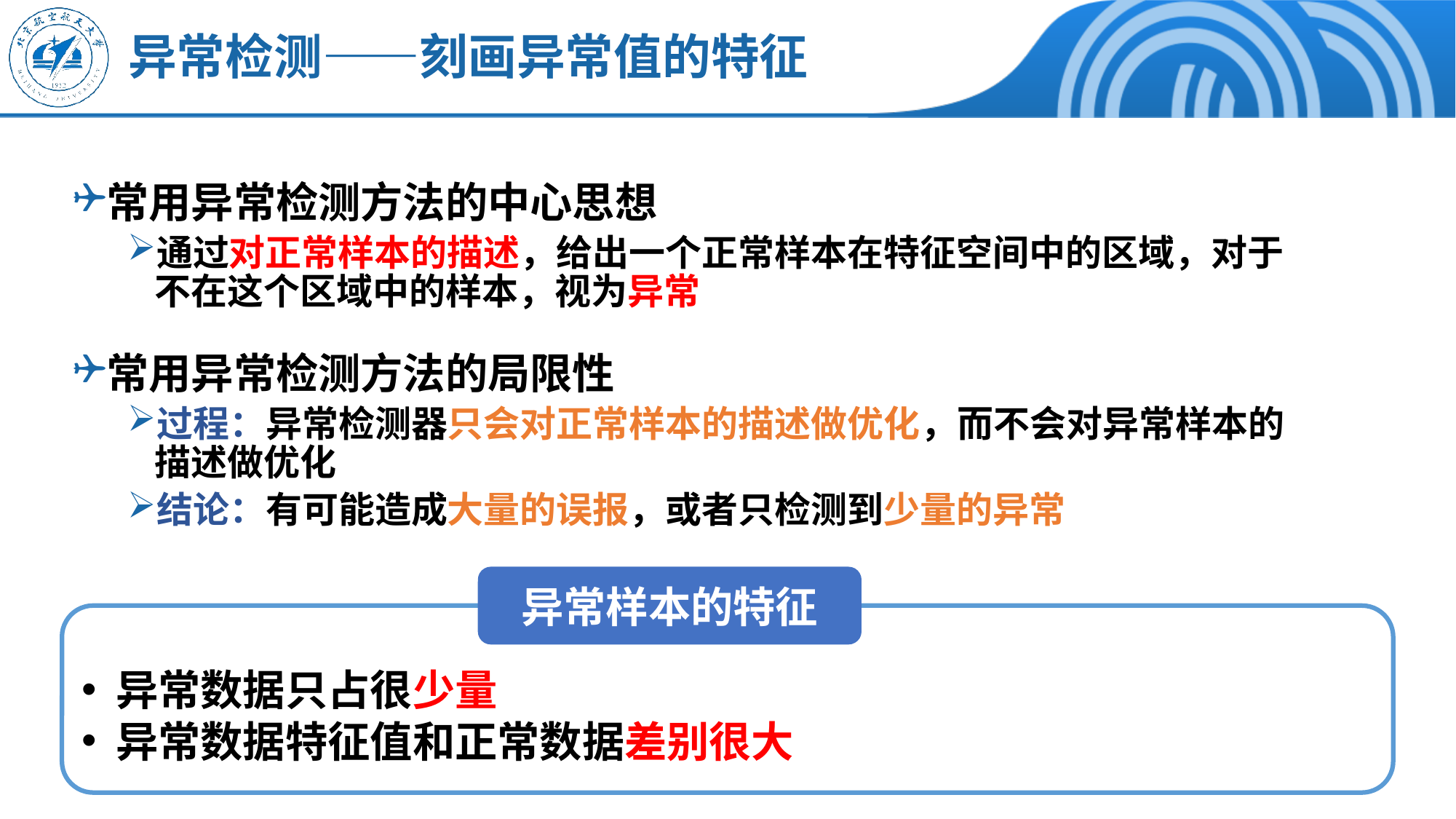

# 异常检测——刻画异常值的特征
常用异常检测方法的中心思想
通过对正常样本的描述，给出一个正常样本在特征空间中的区域，对于不在这个区域中的样本，视为异常
常用异常检测方法的局限性
过程：异常检测器只会对正常样本的描述做优化，而不会对异常样本的描述做优化
结论：有可能造成大量的误报，或者只检测到少量的异常

异常样本的特征

异常数据只占很少量
异常数据特征值和正常数据差别很大